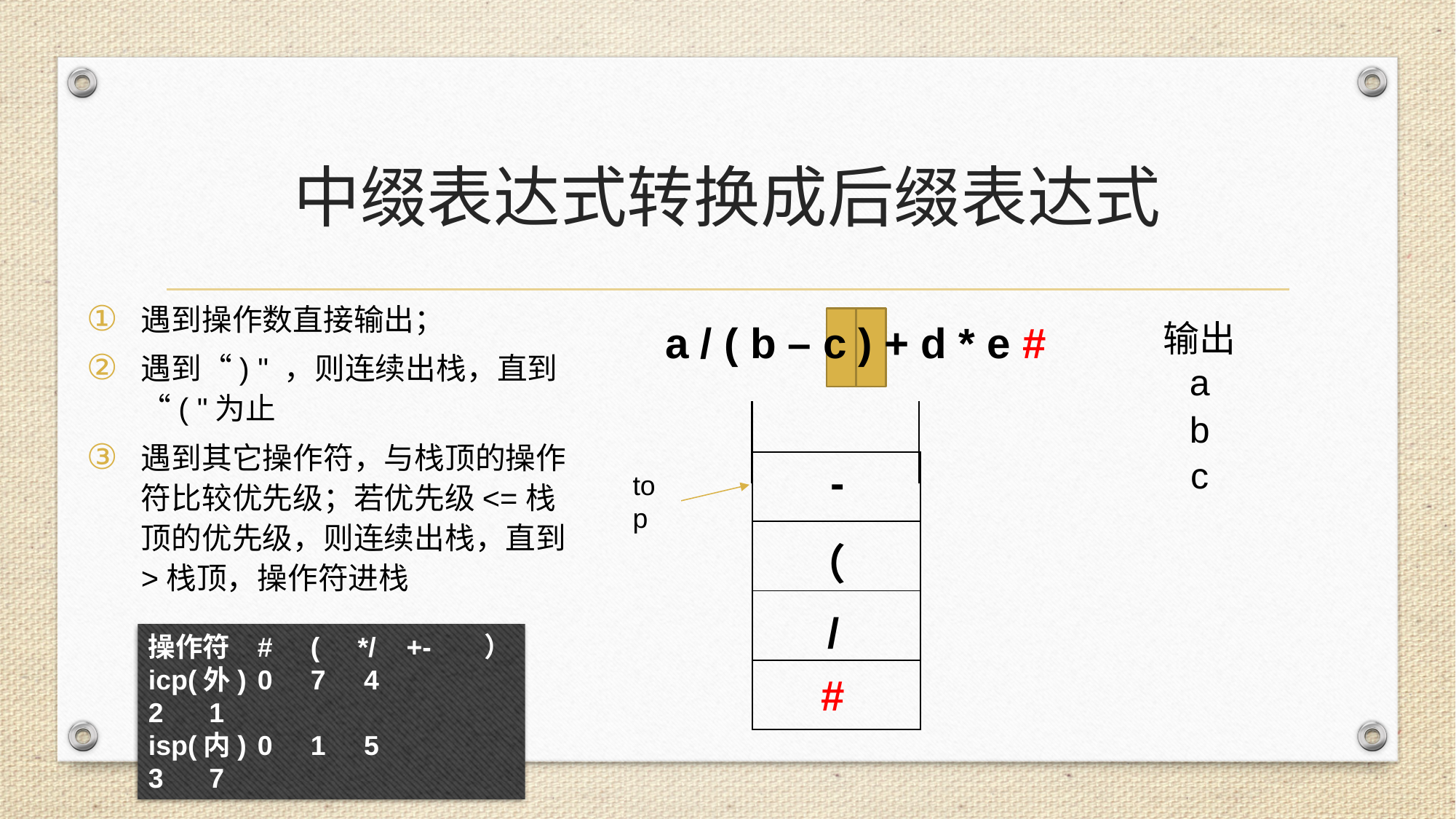

# 中缀表达式转换成后缀表达式
遇到操作数直接输出；
遇到“) " ，则连续出栈，直到“( "为止
遇到其它操作符，与栈顶的操作符比较优先级；若优先级<=栈顶的优先级，则连续出栈，直到>栈顶，操作符进栈

a / ( b – c ) + d * e #
输出
a
b
c
-
|  |
| --- |
|  |
|  |
|  |
top
（
/
操作符	#     (     */    +-      ）
icp(外)	0     7     4	      2      1
isp(内)	0     1     5	      3      7
#